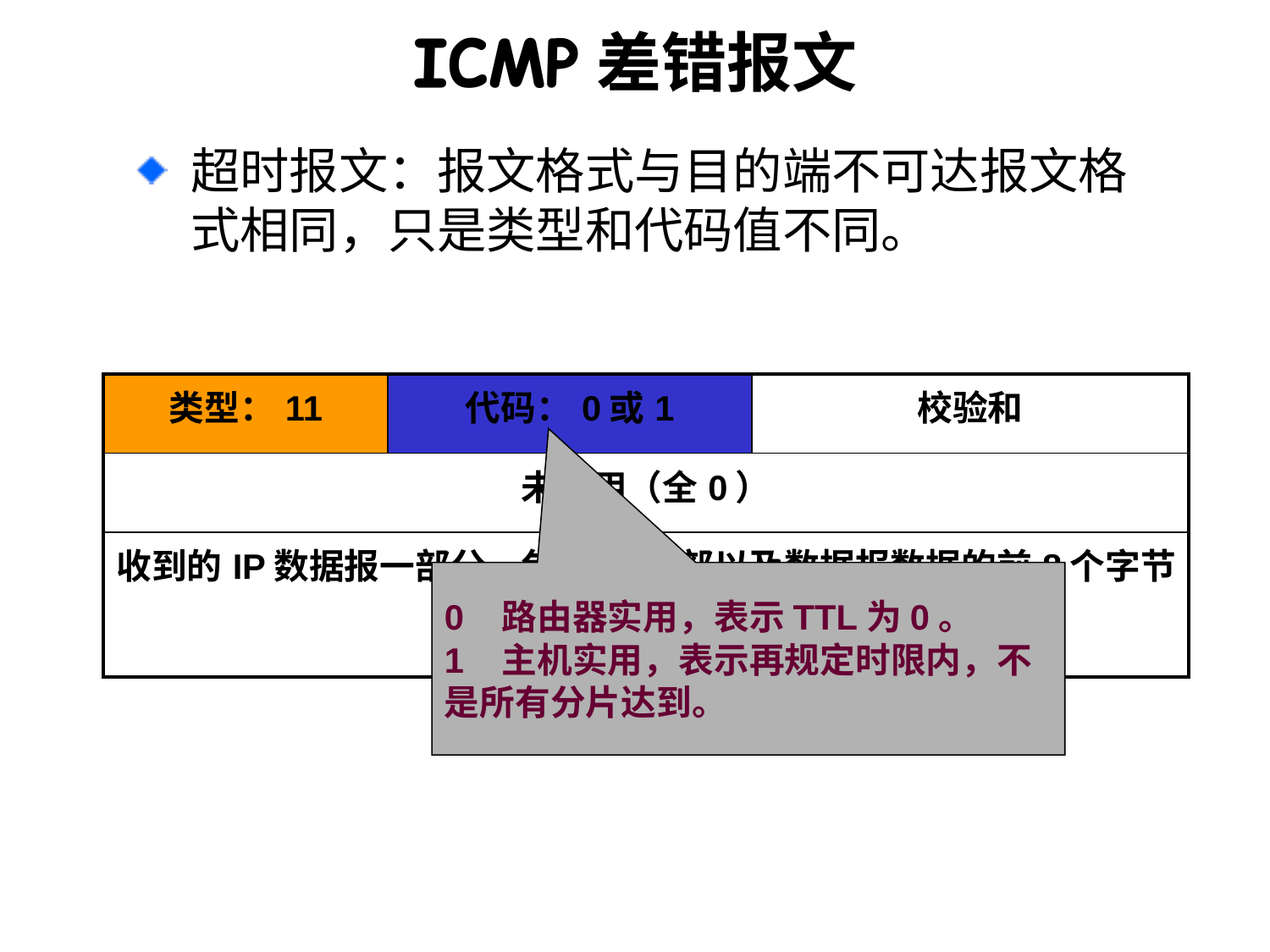

# ICMP差错报文
超时报文：报文格式与目的端不可达报文格式相同，只是类型和代码值不同。
| 类型：11 | 代码：0或1 | 校验和 |
| --- | --- | --- |
| 未使用（全0） |  |  |
| 收到的IP数据报一部分，包括IP首部以及数据报数据的前8个字节 |  |  |
0   路由器实用，表示TTL为0。
1   主机实用，表示再规定时限内，不是所有分片达到。